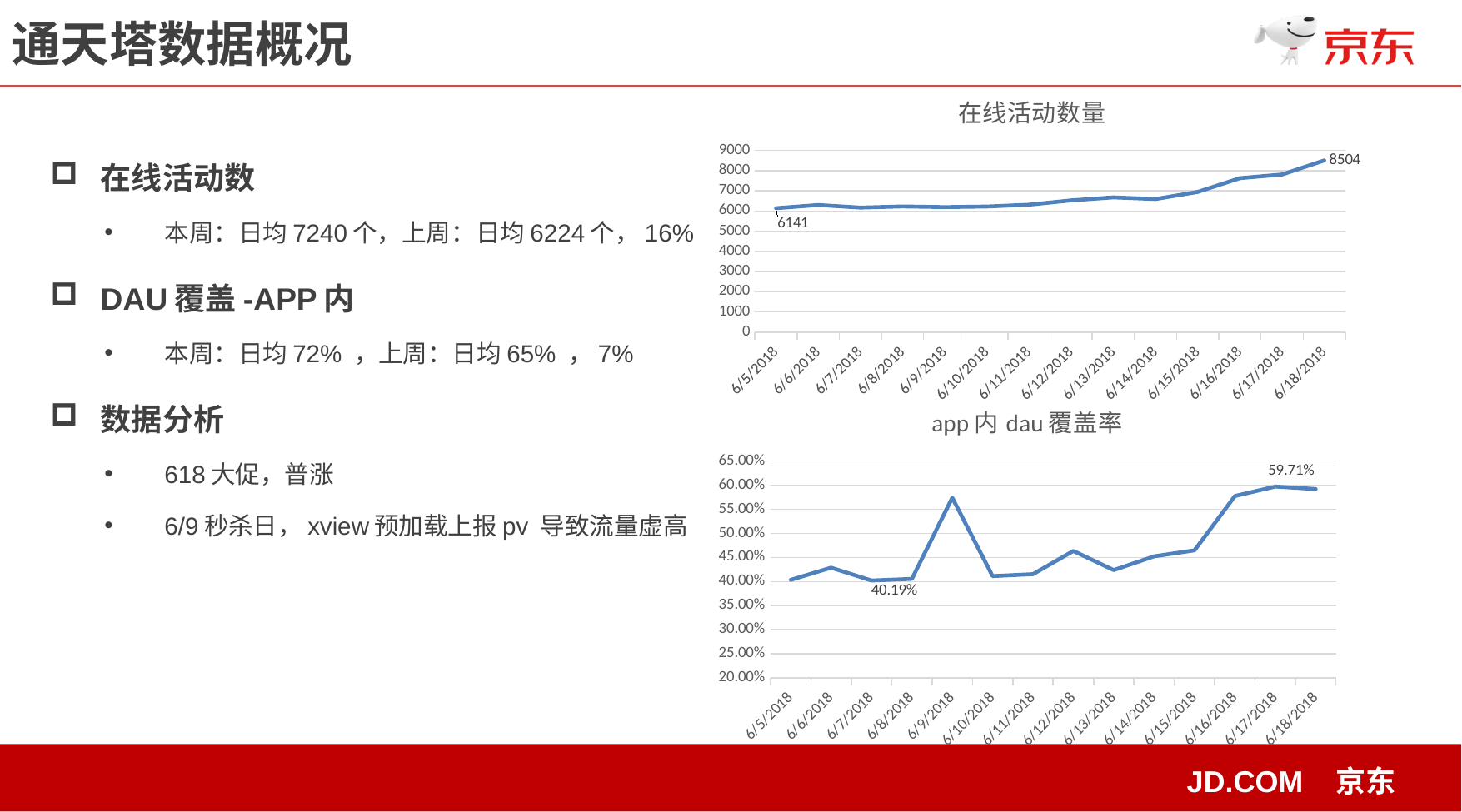

通天塔数据概况

### Chart: 在线活动数量

| Category | 在线项目数量 |
|---|---|
| 43256 | 6141.0 |
| 43257 | 6299.0 |
| 43258 | 6170.0 |
| 43259 | 6228.0 |
| 43260 | 6194.0 |
| 43261 | 6223.0 |
| 43262 | 6313.0 |
| 43263 | 6527.0 |
| 43264 | 6675.0 |
| 43265 | 6592.0 |
| 43266 | 6946.0 |
| 43267 | 7628.0 |
| 43268 | 7808.0 |
| 43269 | 8504.0 |
在线活动数
本周：日均7240个，上周：日均6224个，16%
DAU覆盖-APP内
本周：日均72% ，上周：日均65% ，7%
数据分析
618大促，普涨
6/9秒杀日，xview预加载上报pv 导致流量虚高

### Chart: app内dau覆盖率

| Category |  |
|---|---|
| 43256 | 0.40332953999437615 |
| 43257 | 0.4287265172609876 |
| 43258 | 0.4019398604591189 |
| 43259 | 0.40538355774862517 |
| 43260 | 0.573948644296963 |
| 43261 | 0.4111244192010098 |
| 43262 | 0.41517971975855267 |
| 43263 | 0.4634522172258136 |
| 43264 | 0.42359485628770965 |
| 43265 | 0.45224681066710026 |
| 43266 | 0.46470959251677835 |
| 43267 | 0.5774684867131277 |
| 43268 | 0.5970909970519531 |
| 43269 | 0.5919460134710455 |